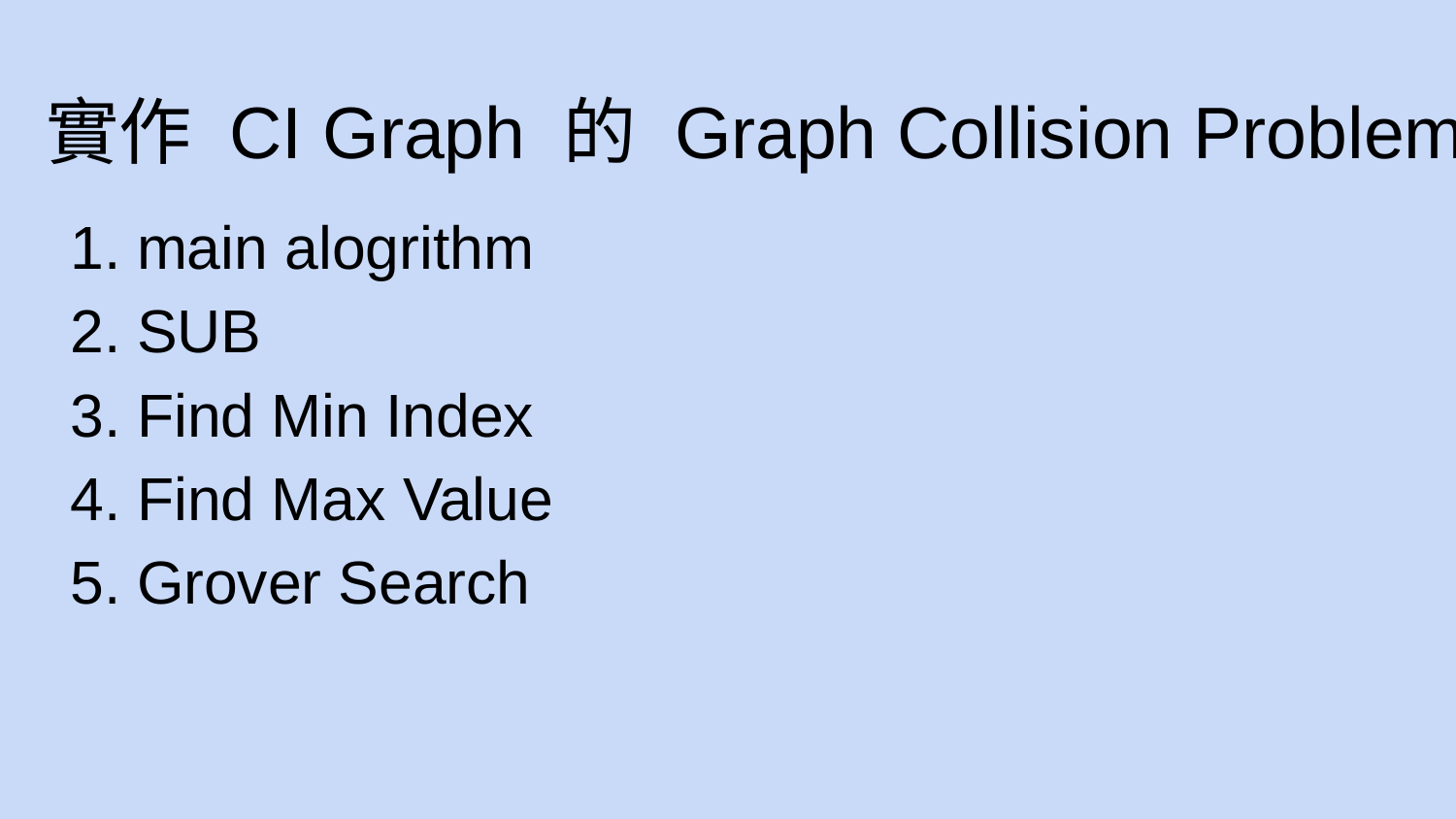

# 實作 CI Graph 的 Graph Collision Problem
main alogrithm
SUB
Find Min Index
Find Max Value
Grover Search